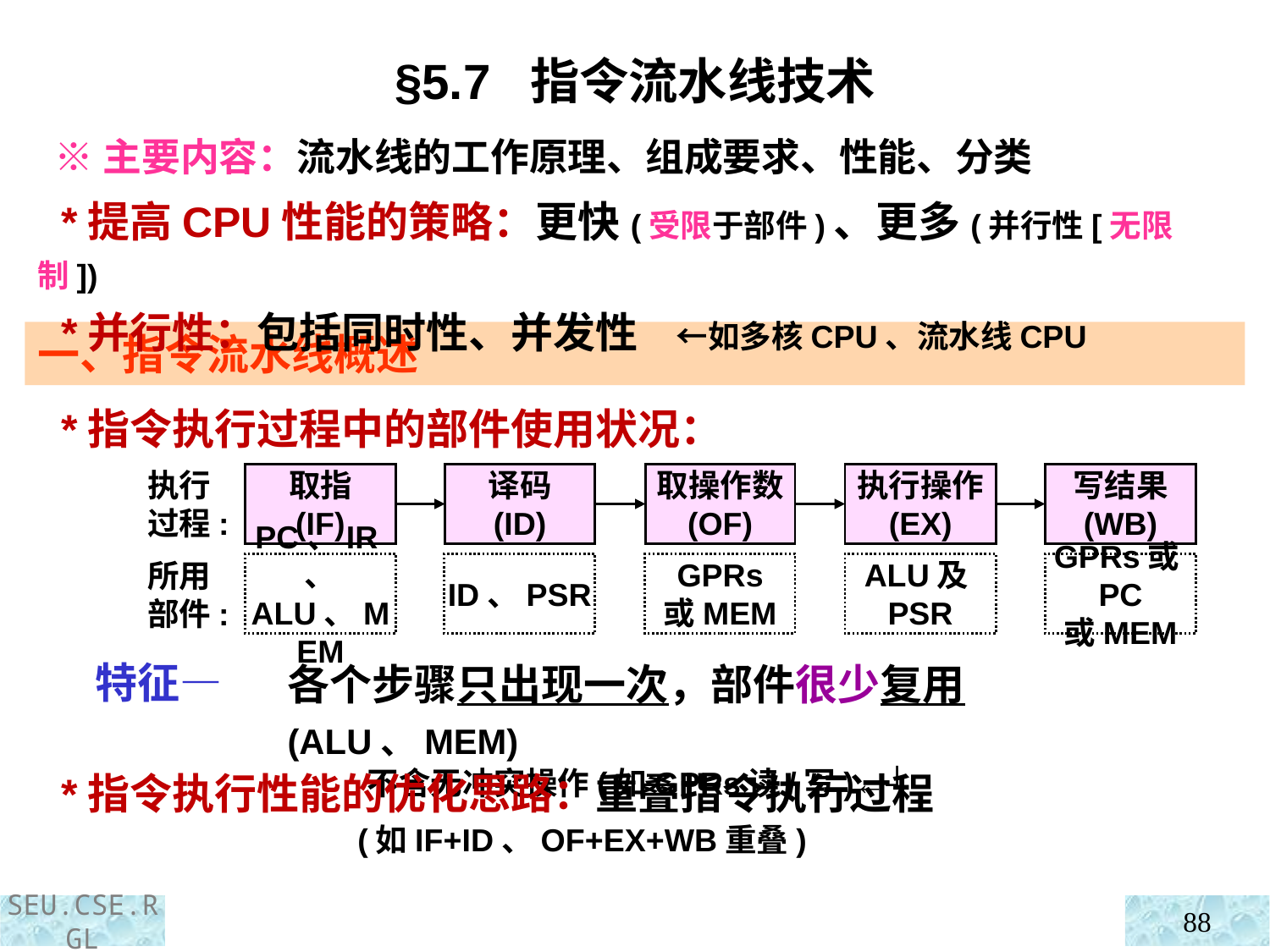

§5.7  指令流水线技术
  ※主要内容：流水线的工作原理、组成要求、性能、分类
  *提高CPU性能的策略：更快(受限于部件)、更多(并行性[无限制])
  *并行性：包括同时性、并发性    ←如多核CPU、流水线CPU
一、指令流水线概述
  *指令执行过程中的部件使用状况：

     特征—
执行
过程:
取指
(IF)
译码
(ID)
取操作数
(OF)
执行操作
(EX)
写结果
(WB)
PC、IR、
ALU、MEM
GPRs
或MEM
ALU及PSR
GPRs或PC
或MEM
ID、PSR
所用
部件:
各个步骤只出现一次，部件很少复用(ALU、MEM)
          不含无冲突操作(如GPRs读/写)←┘
  *指令执行性能的优化思路：重叠指令执行过程
                                    (如IF+ID、OF+EX+WB重叠)
88